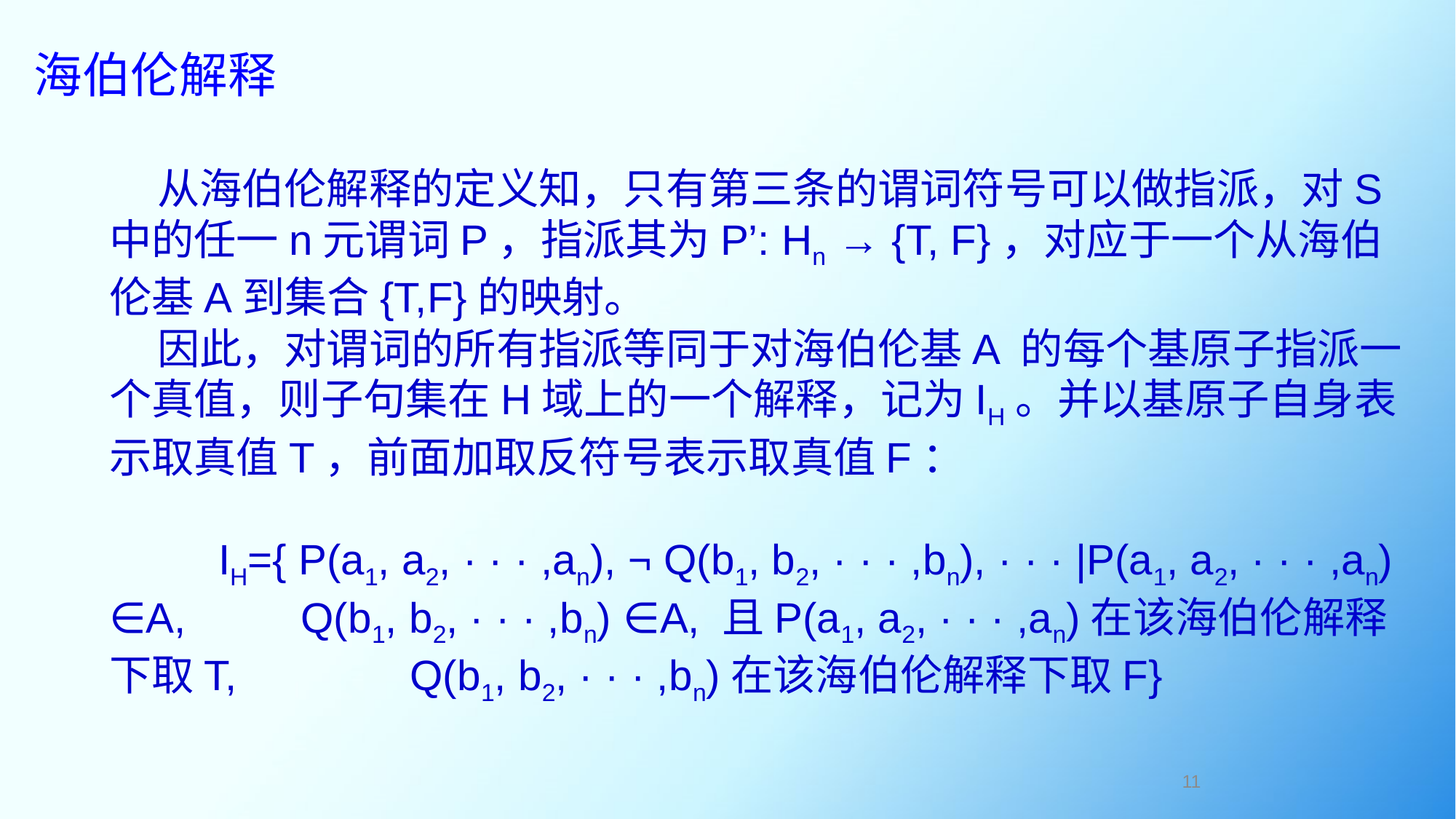

# 海伯伦解释
    从海伯伦解释的定义知，只有第三条的谓词符号可以做指派，对S中的任一n元谓词P，指派其为P’: Hn → {T, F}，对应于一个从海伯伦基A到集合{T,F}的映射。
    因此，对谓词的所有指派等同于对海伯伦基A 的每个基原子指派一个真值，则子句集在H域上的一个解释，记为IH。并以基原子自身表示取真值T，前面加取反符号表示取真值F：

	IH={ P(a1, a2, · · · ,an), ¬ Q(b1, b2, · · · ,bn), · · · |P(a1, a2, · · · ,an) ∈A, 	       Q(b1, b2, · · · ,bn) ∈A, 且P(a1, a2, · · · ,an)在该海伯伦解释下取T, 	       Q(b1, b2, · · · ,bn)在该海伯伦解释下取F}
11